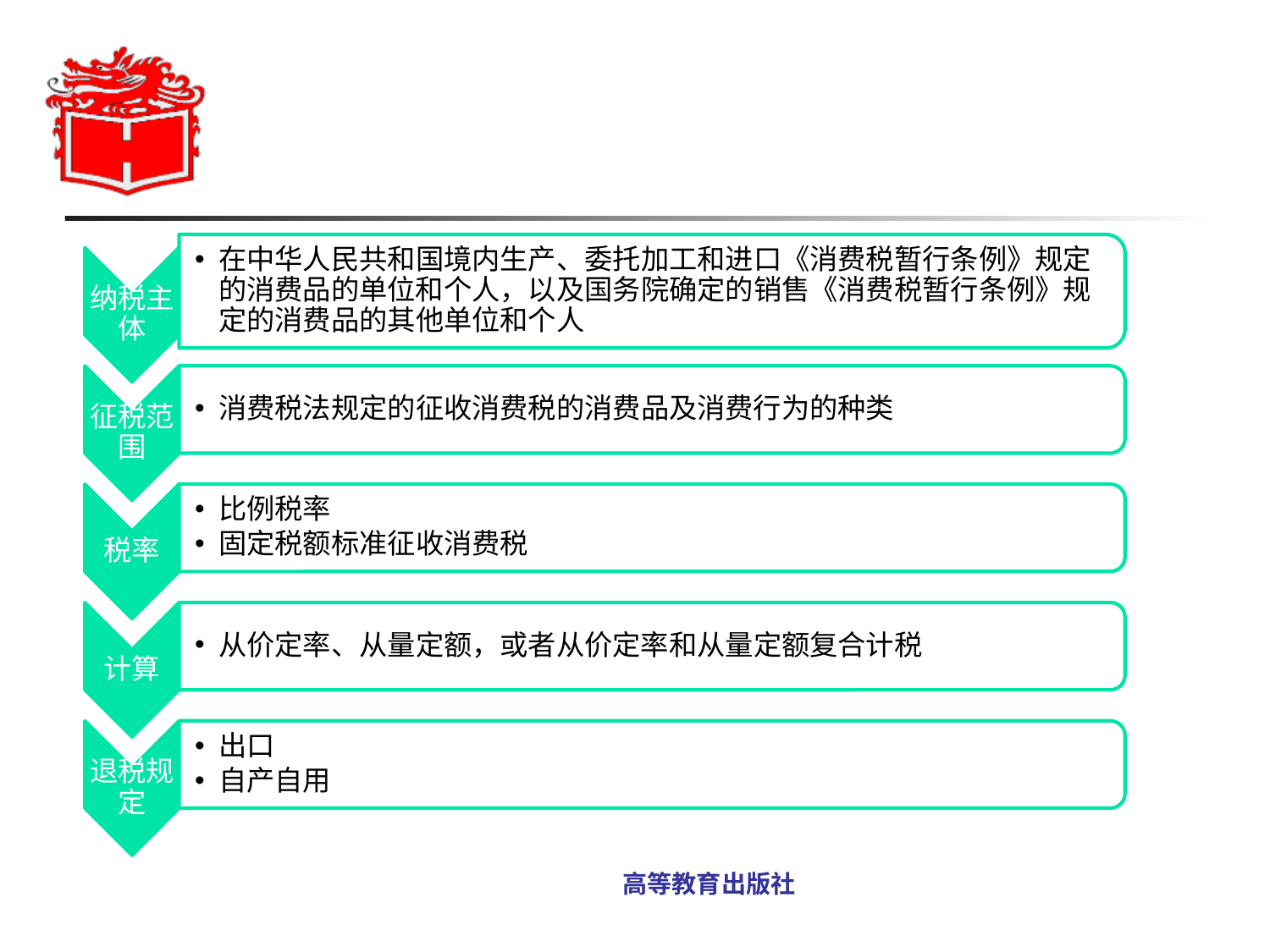

纳税主体
在中华人民共和国境内生产、委托加工和进口《消费税暂行条例》规定的消费品的单位和个人，以及国务院确定的销售《消费税暂行条例》规定的消费品的其他单位和个人
征税范围
消费税法规定的征收消费税的消费品及消费行为的种类
税率
比例税率
固定税额标准征收消费税
计算
从价定率、从量定额，或者从价定率和从量定额复合计税
退税规定
出口
自产自用

高等教育出版社